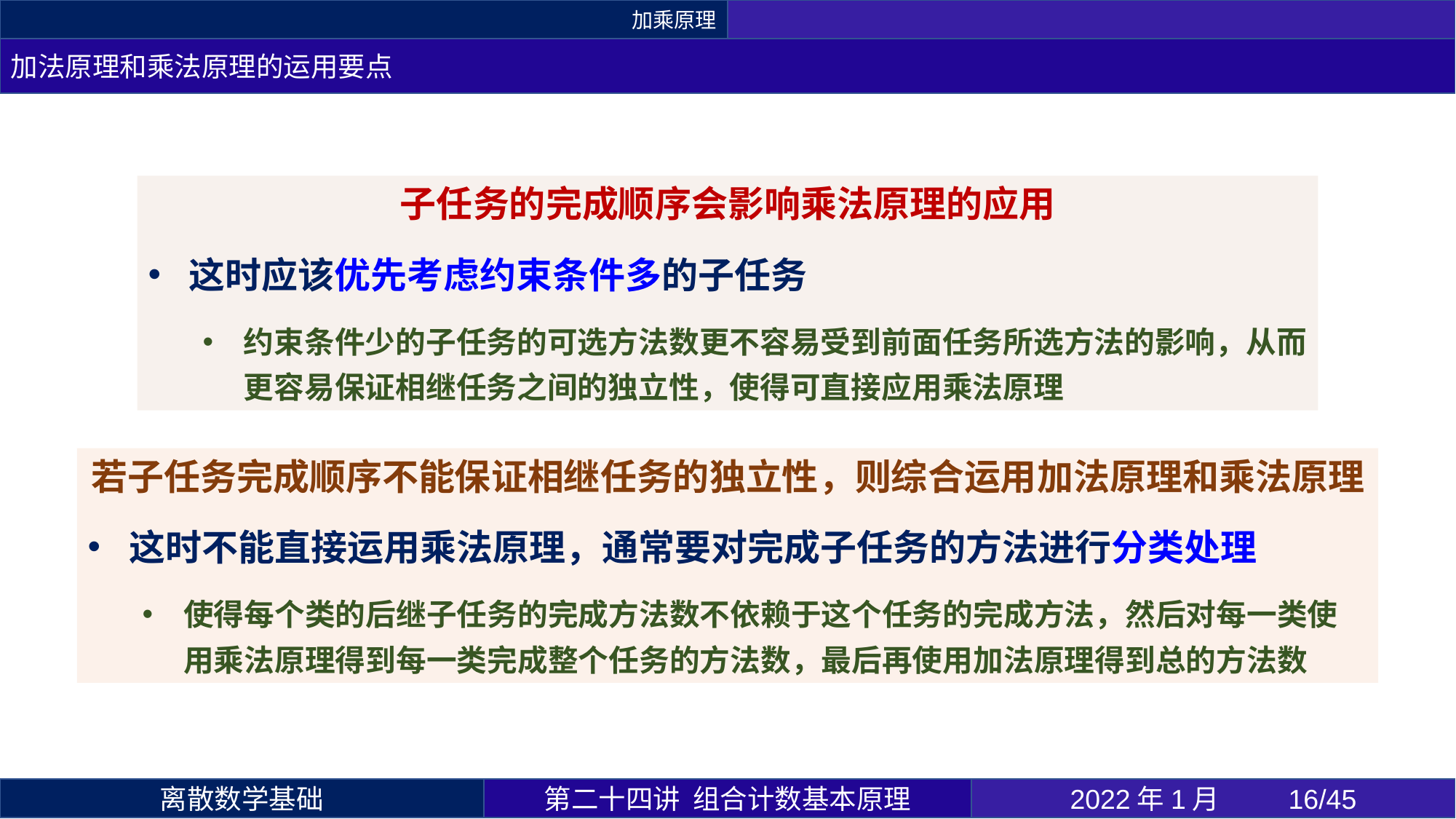

加乘原理
加法原理和乘法原理的运用要点
子任务的完成顺序会影响乘法原理的应用
这时应该优先考虑约束条件多的子任务
约束条件少的子任务的可选方法数更不容易受到前面任务所选方法的影响，从而更容易保证相继任务之间的独立性，使得可直接应用乘法原理
若子任务完成顺序不能保证相继任务的独立性，则综合运用加法原理和乘法原理
这时不能直接运用乘法原理，通常要对完成子任务的方法进行分类处理
使得每个类的后继子任务的完成方法数不依赖于这个任务的完成方法，然后对每一类使用乘法原理得到每一类完成整个任务的方法数，最后再使用加法原理得到总的方法数
第二十四讲  组合计数基本原理
2022年1月 	16/45
离散数学基础